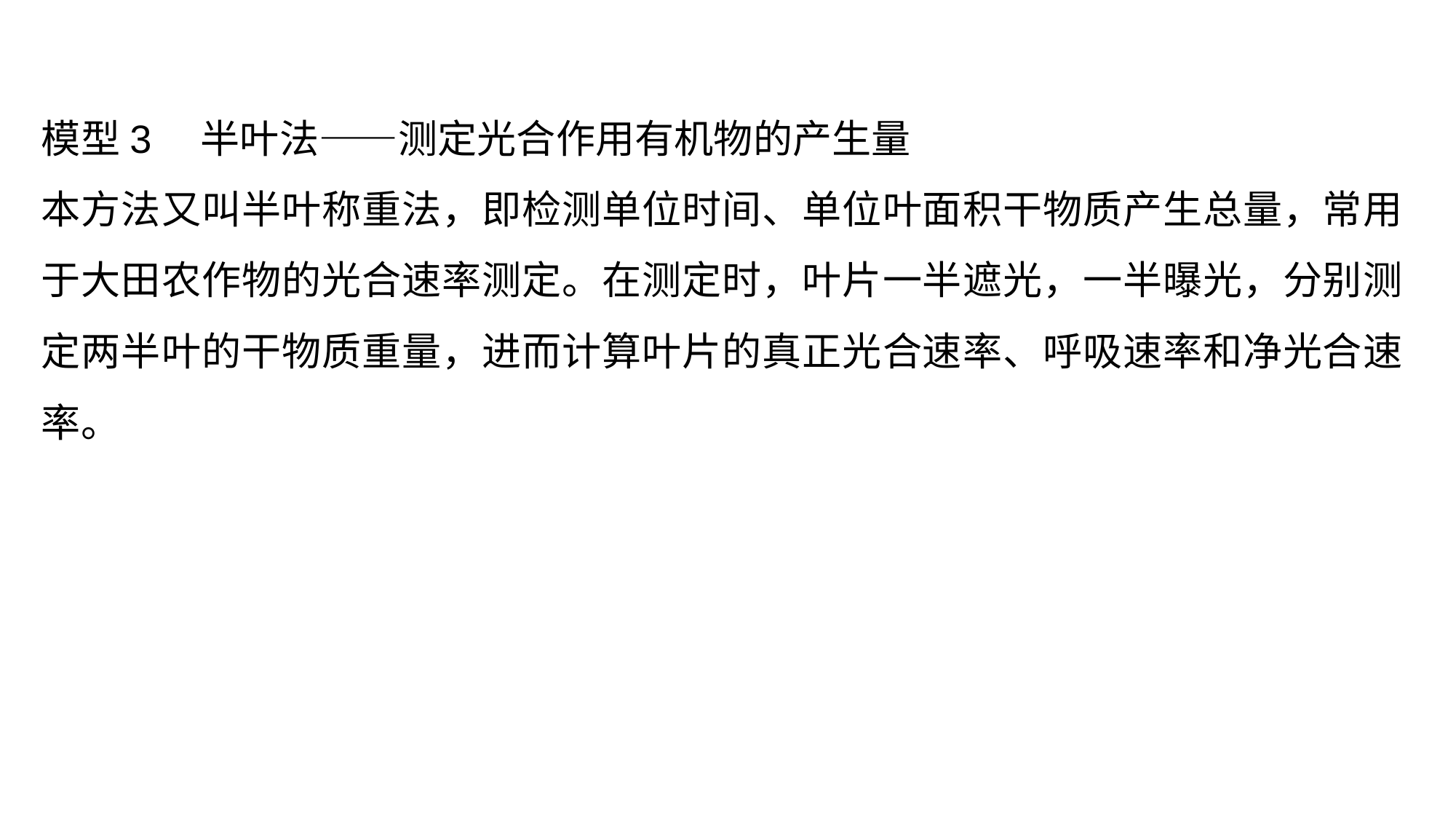

模型3　半叶法——测定光合作用有机物的产生量
本方法又叫半叶称重法，即检测单位时间、单位叶面积干物质产生总量，常用于大田农作物的光合速率测定。在测定时，叶片一半遮光，一半曝光，分别测定两半叶的干物质重量，进而计算叶片的真正光合速率、呼吸速率和净光合速率。